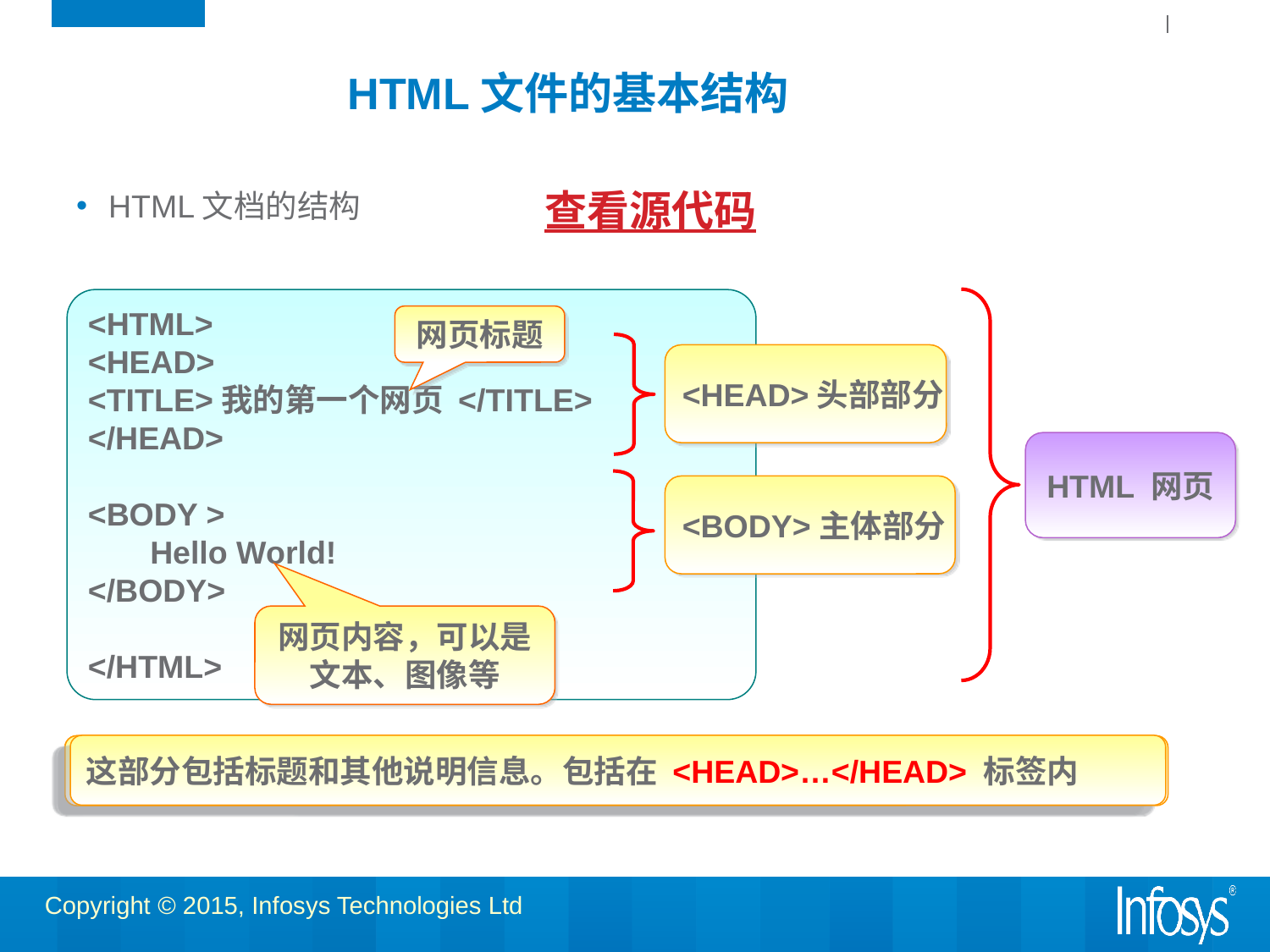

# HTML文件的基本结构
HTML文档的结构

查看源代码

<HTML>
<HEAD>
<TITLE>我的第一个网页 </TITLE>
</HEAD>

<BODY >
       Hello World!
</BODY>

</HTML>
网页标题

<HEAD>头部部分

HTML 网页

<BODY>主体部分
网页内容，可以是文本、图像等
这部分包括标题和其他说明信息。包括在 <HEAD>…</HEAD> 标签内
<HTML>…</HTML>标签标记 HTML 文档的开始和结束
这部分包含文本、图像和链接。它包括在 <BODY>…</BODY> 标签内